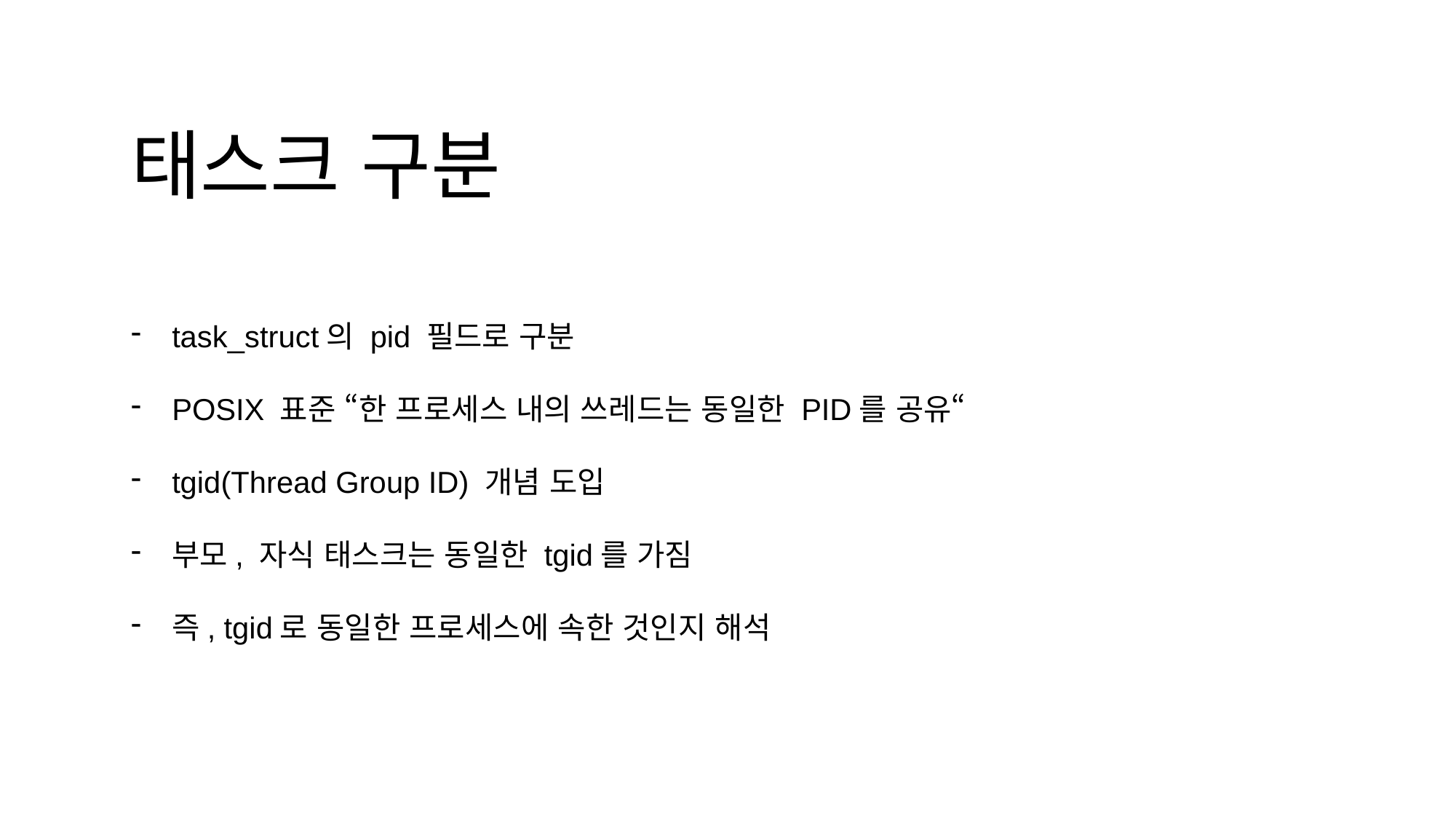

태스크 구분

task_struct의 pid 필드로 구분

POSIX 표준 “한 프로세스 내의 쓰레드는 동일한 PID를 공유“

tgid(Thread Group ID) 개념 도입

부모, 자식 태스크는 동일한 tgid를 가짐

즉, tgid로 동일한 프로세스에 속한 것인지 해석